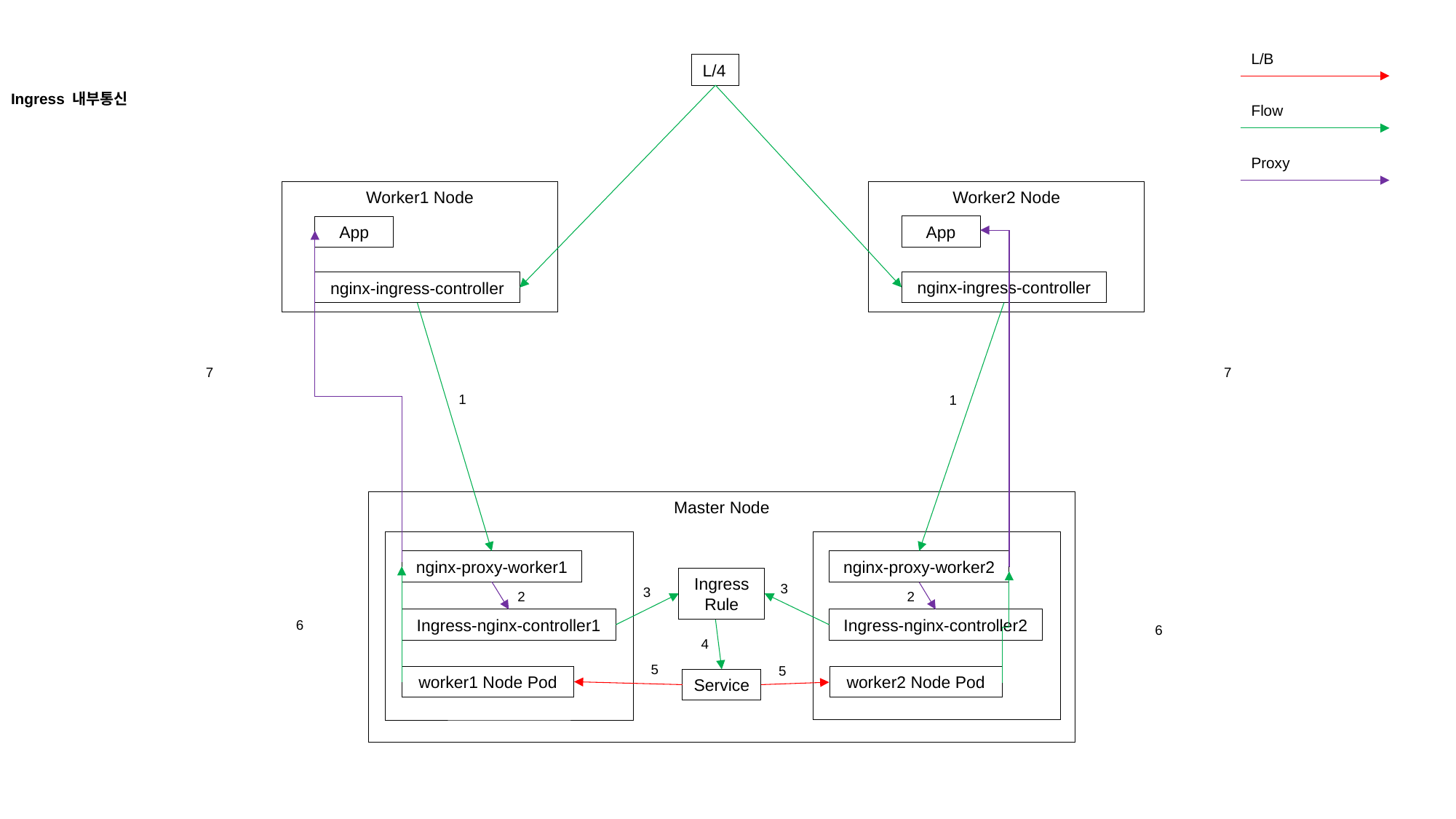

# Ingress 내부통신
L/B
L/4
Flow
Proxy
Worker2 Node

Worker1 Node

App
App
nginx-ingress-controller
nginx-ingress-controller
7
7
1
1
Master Node

nginx-proxy-worker1
nginx-proxy-worker2
Ingress Rule
3
3
2
2
Ingress-nginx-controller1
Ingress-nginx-controller2
6
6
4
5
5
worker1 Node Pod
worker2 Node Pod
Service